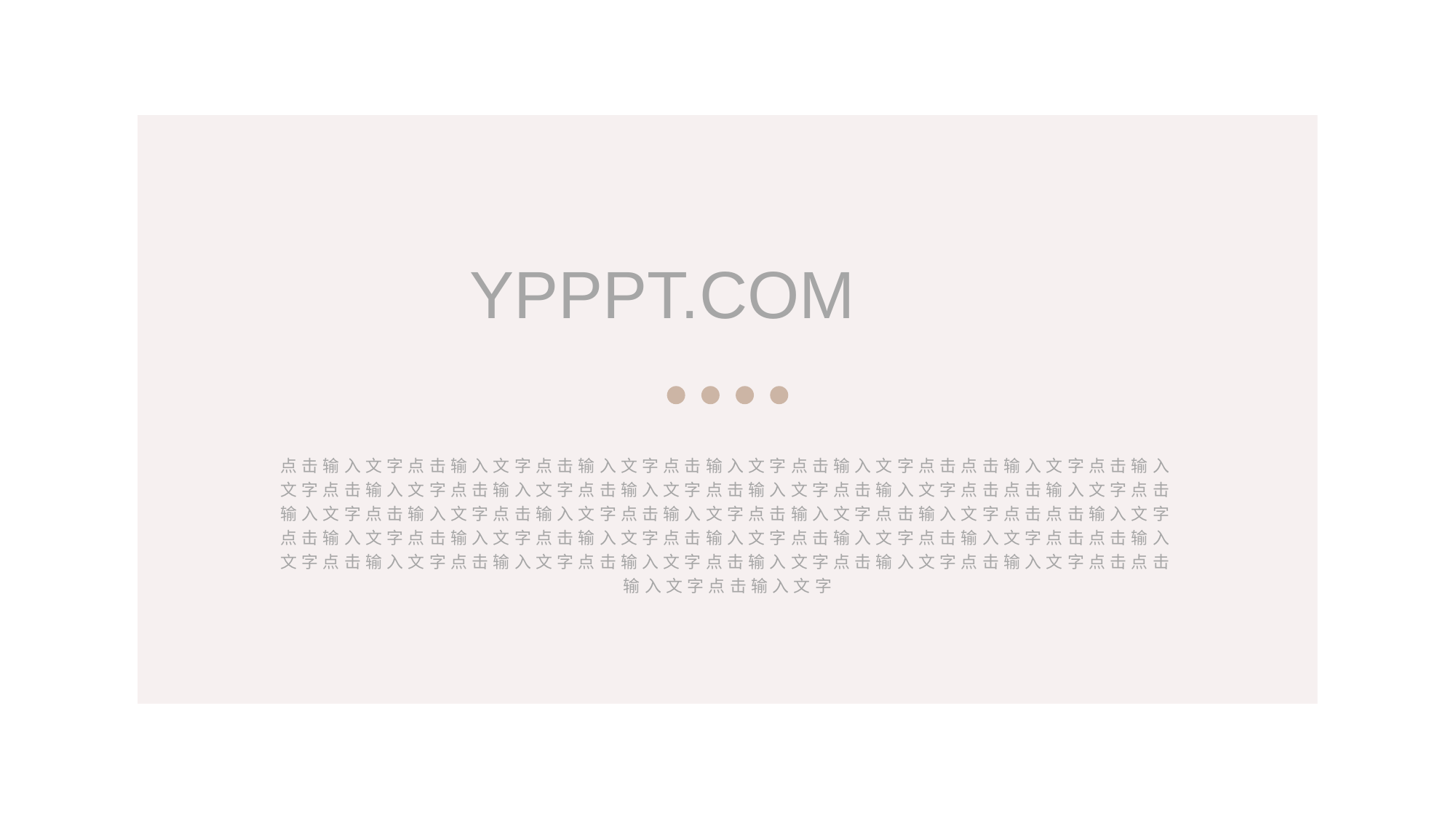

YPPPT.COM

点击输入文字点击输入文字点击输入文字点击输入文字点击输入文字点击点击输入文字点击输入文字点击输入文字点击输入文字点击输入文字点击输入文字点击输入文字点击点击输入文字点击输入文字点击输入文字点击输入文字点击输入文字点击输入文字点击输入文字点击点击输入文字点击输入文字点击输入文字点击输入文字点击输入文字点击输入文字点击输入文字点击点击输入文字点击输入文字点击输入文字点击输入文字点击输入文字点击输入文字点击输入文字点击点击输入文字点击输入文字